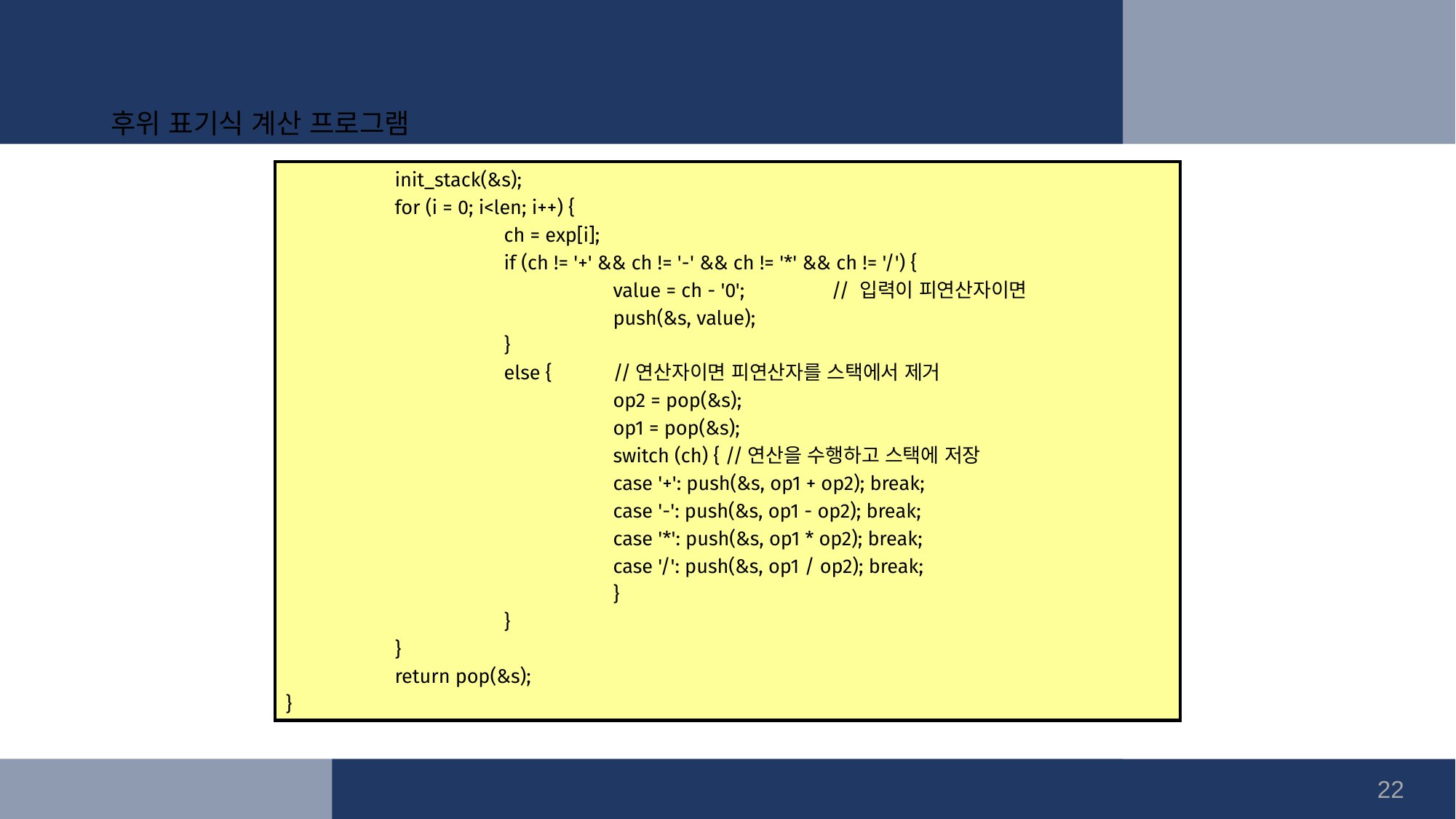

# 후위 표기식 계산 프로그램
	init_stack(&s);
	for (i = 0; i<len; i++) {
		ch = exp[i];
		if (ch != '+' && ch != '-' && ch != '*' && ch != '/') {
			value = ch - '0';	// 입력이 피연산자이면
			push(&s, value);
		}
		else {	//연산자이면 피연산자를 스택에서 제거
			op2 = pop(&s);
			op1 = pop(&s);
			switch (ch) { //연산을 수행하고 스택에 저장
			case '+': push(&s, op1 + op2); break;
			case '-': push(&s, op1 - op2); break;
			case '*': push(&s, op1 * op2); break;
			case '/': push(&s, op1 / op2); break;
			}
		}
	}
	return pop(&s);
}

22